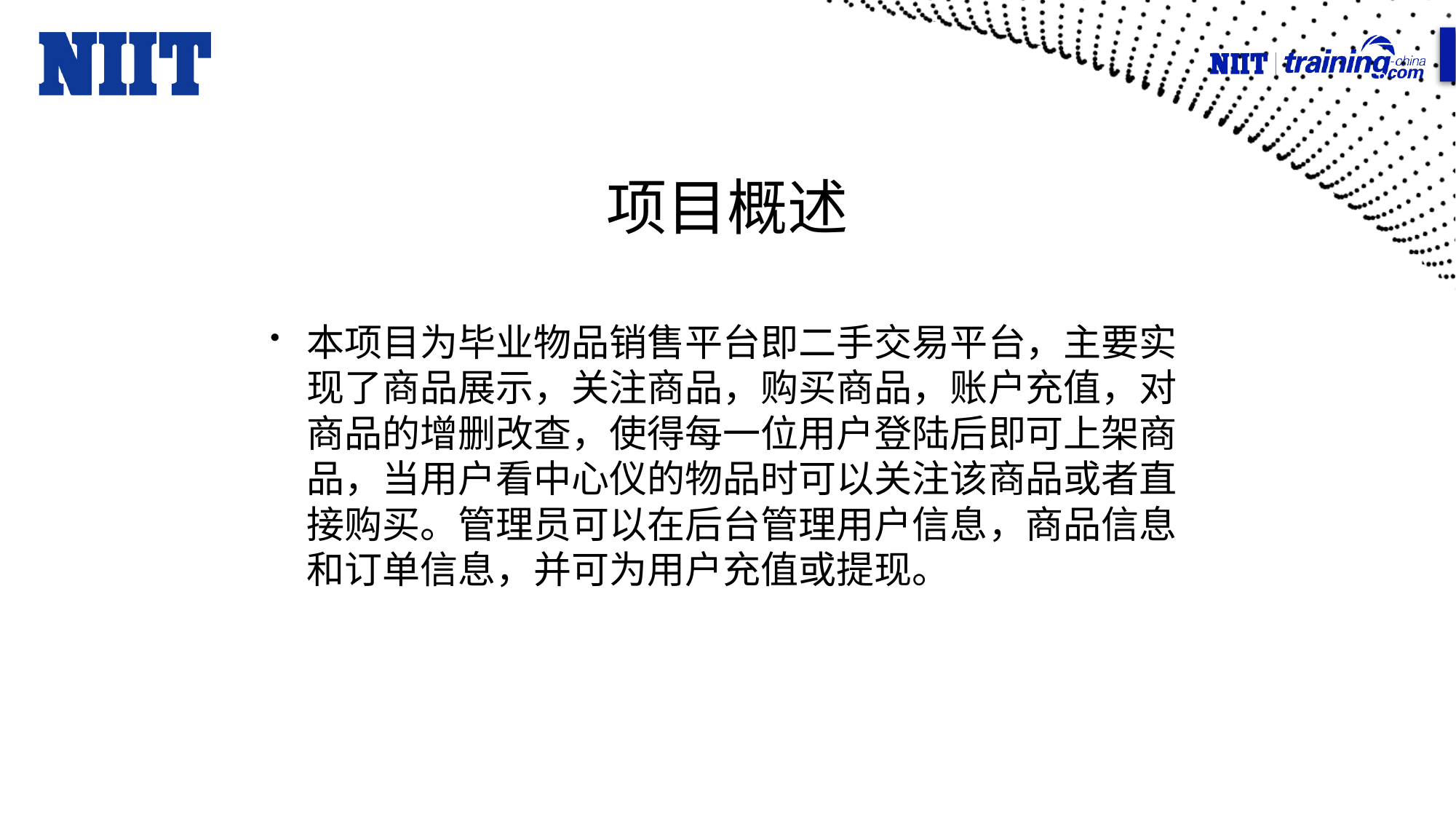

# 项目概述
本项目为毕业物品销售平台即二手交易平台，主要实现了商品展示，关注商品，购买商品，账户充值，对商品的增删改查，使得每一位用户登陆后即可上架商品，当用户看中心仪的物品时可以关注该商品或者直接购买。管理员可以在后台管理用户信息，商品信息和订单信息，并可为用户充值或提现。